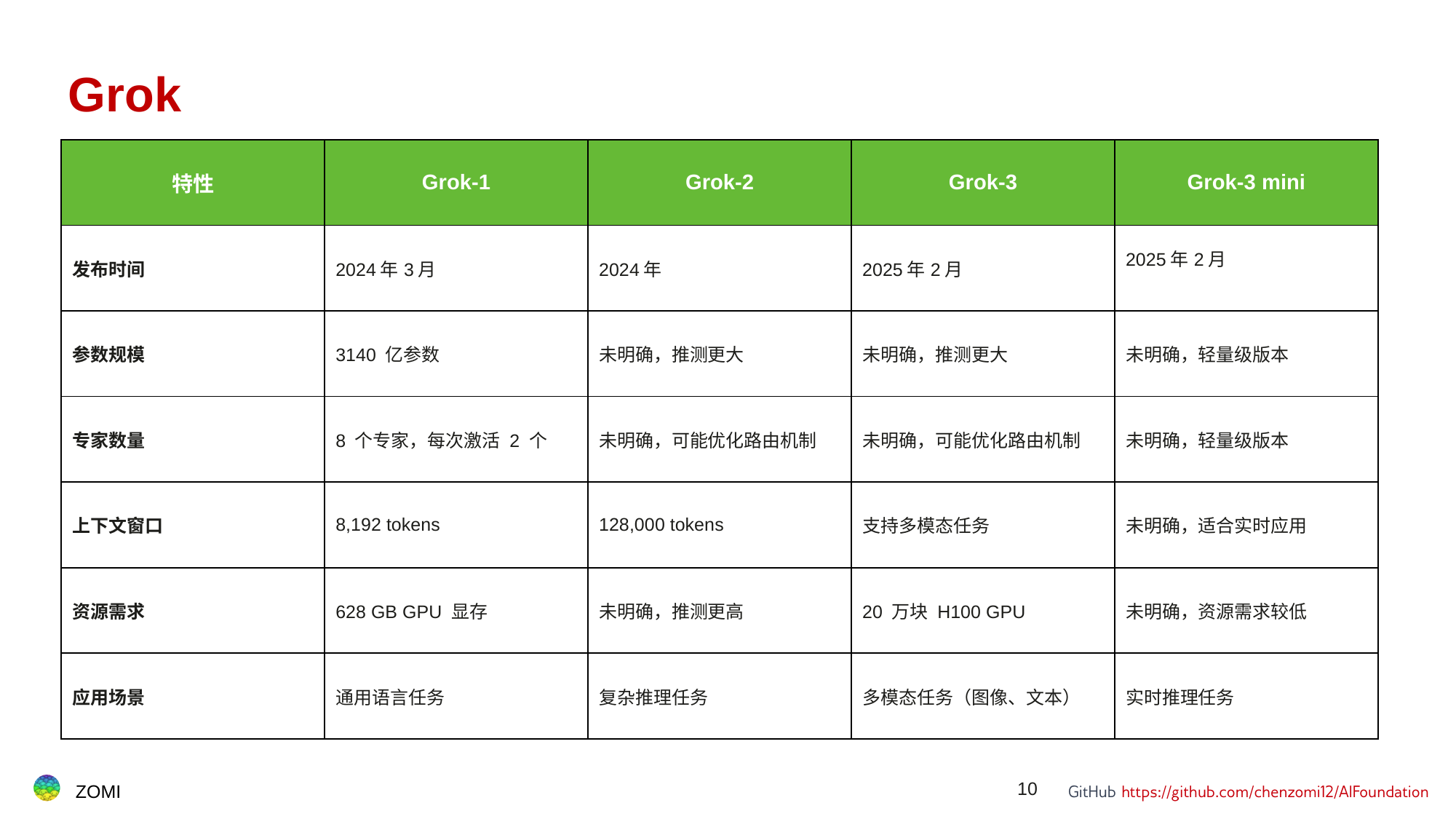

# Grok
| 特性 | Grok-1 | Grok-2 | Grok-3 | Grok-3 mini |
| --- | --- | --- | --- | --- |
| 发布时间 | 2024年3月 | 2024年 | 2025年2月 | 2025年2月 |
| 参数规模 | 3140 亿参数 | 未明确，推测更大 | 未明确，推测更大 | 未明确，轻量级版本 |
| 专家数量 | 8 个专家，每次激活 2 个 | 未明确，可能优化路由机制 | 未明确，可能优化路由机制 | 未明确，轻量级版本 |
| 上下文窗口 | 8,192 tokens | 128,000 tokens | 支持多模态任务 | 未明确，适合实时应用 |
| 资源需求 | 628 GB GPU 显存 | 未明确，推测更高 | 20 万块 H100 GPU | 未明确，资源需求较低 |
| 应用场景 | 通用语言任务 | 复杂推理任务 | 多模态任务（图像、文本） | 实时推理任务 |